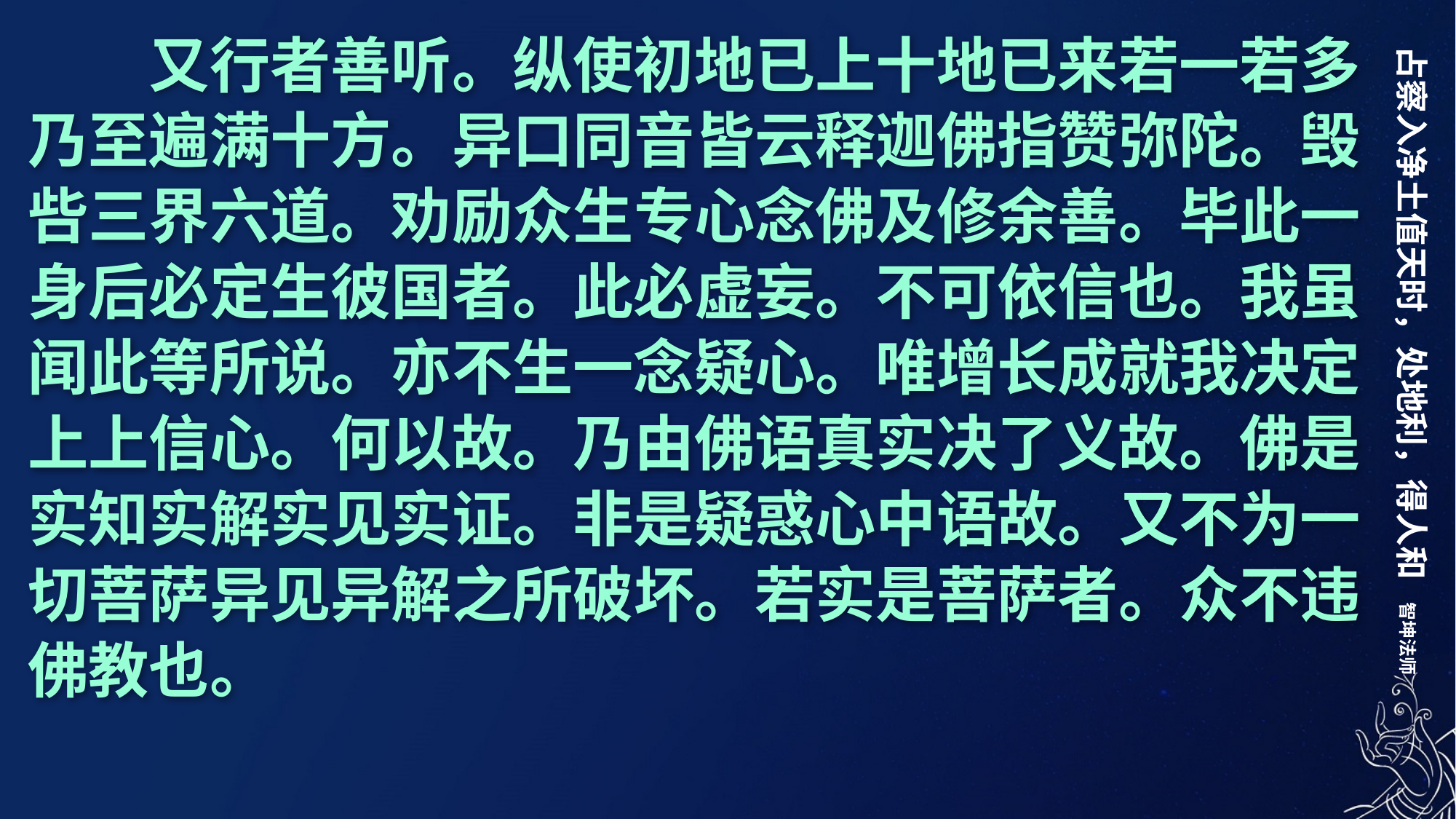

又行者善听。纵使初地已上十地已来若一若多乃至遍满十方。异口同音皆云释迦佛指赞弥陀。毁呰三界六道。劝励众生专心念佛及修余善。毕此一身后必定生彼国者。此必虚妄。不可依信也。我虽闻此等所说。亦不生一念疑心。唯增长成就我决定上上信心。何以故。乃由佛语真实决了义故。佛是实知实解实见实证。非是疑惑心中语故。又不为一切菩萨异见异解之所破坏。若实是菩萨者。众不违佛教也。